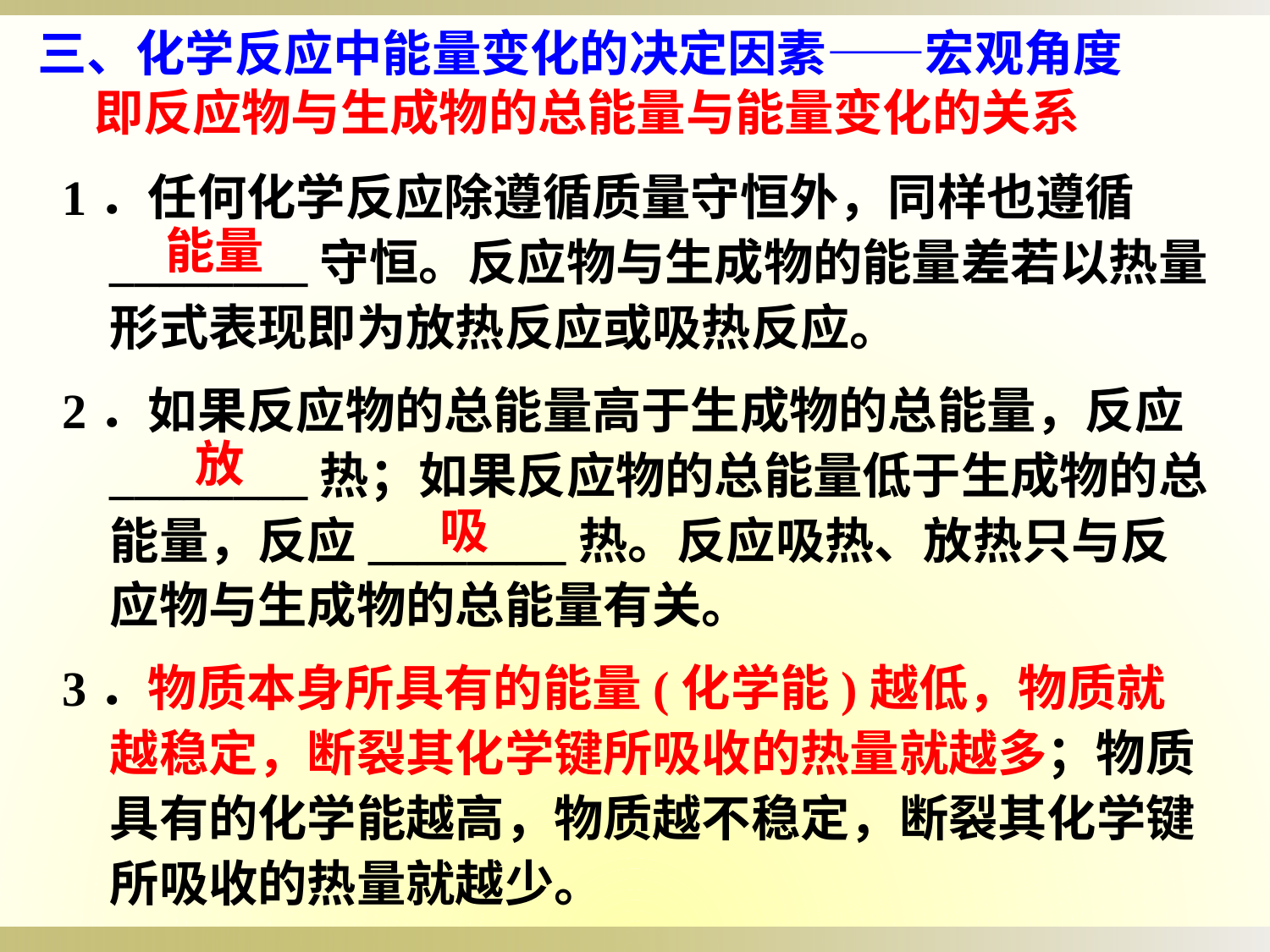

三、化学反应中能量变化的决定因素——宏观角度
    即反应物与生成物的总能量与能量变化的关系
1．任何化学反应除遵循质量守恒外，同样也遵循________守恒。反应物与生成物的能量差若以热量形式表现即为放热反应或吸热反应。
2．如果反应物的总能量高于生成物的总能量，反应________热；如果反应物的总能量低于生成物的总能量，反应________热。反应吸热、放热只与反应物与生成物的总能量有关。
3．物质本身所具有的能量(化学能)越低，物质就越稳定，断裂其化学键所吸收的热量就越多；物质具有的化学能越高，物质越不稳定，断裂其化学键所吸收的热量就越少。
能量
放
吸